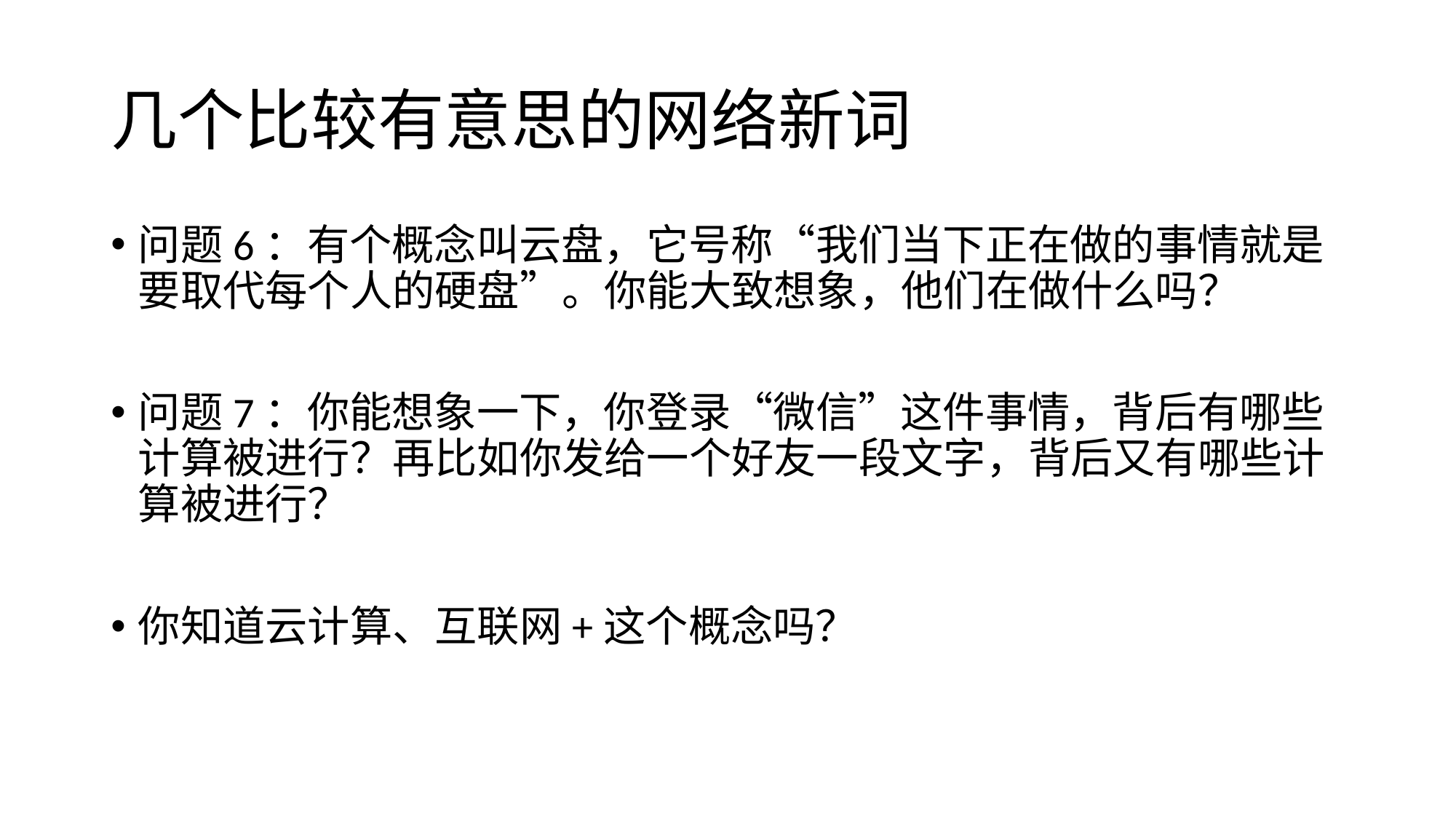

# 几个比较有意思的网络新词
问题6：有个概念叫云盘，它号称“我们当下正在做的事情就是要取代每个人的硬盘”。你能大致想象，他们在做什么吗？

问题7：你能想象一下，你登录“微信”这件事情，背后有哪些计算被进行？再比如你发给一个好友一段文字，背后又有哪些计算被进行？

你知道云计算、互联网+这个概念吗？